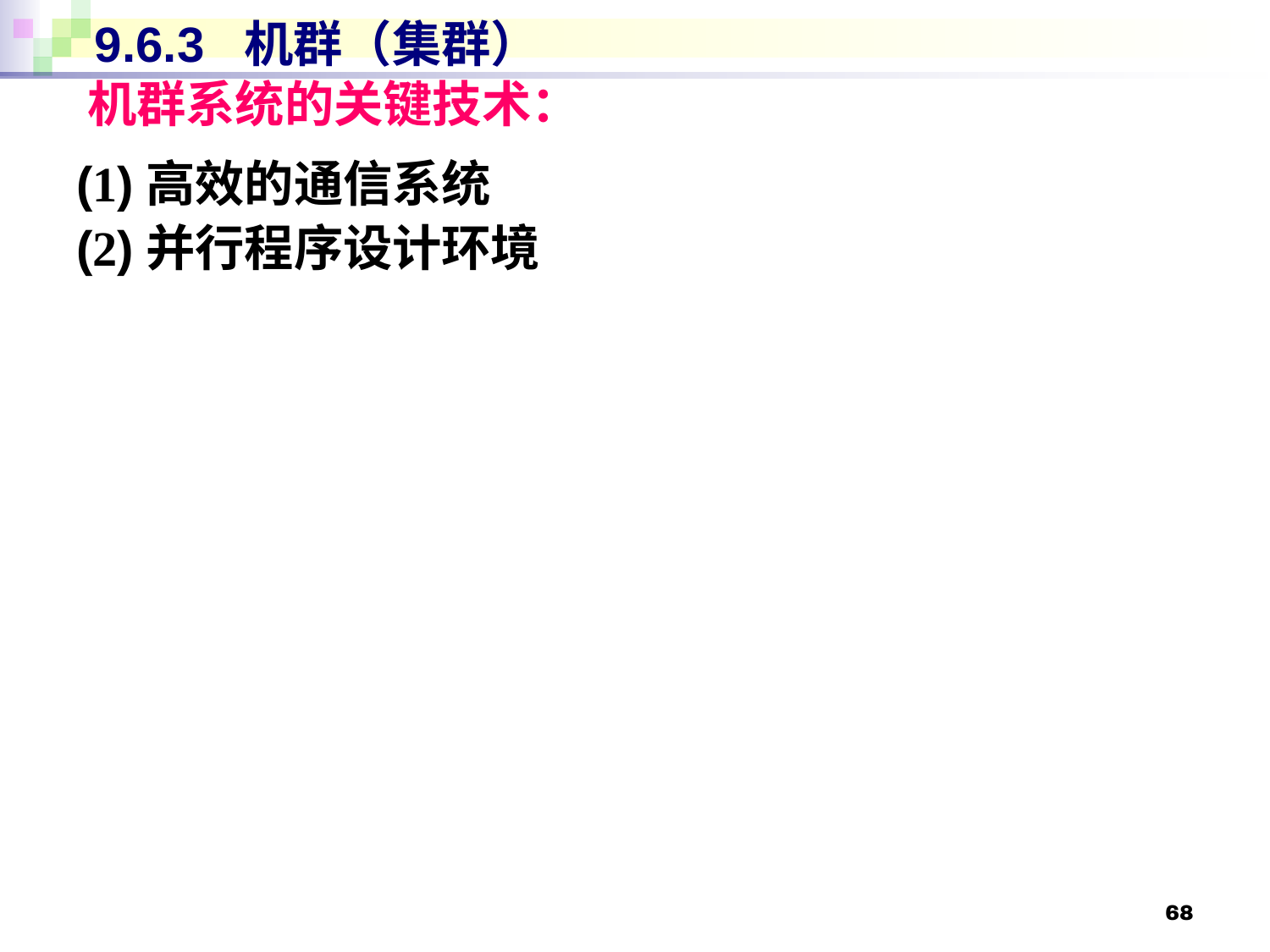

# 9.6.3  机群（集群）
机群系统的关键技术：
(1)高效的通信系统
(2)并行程序设计环境
68